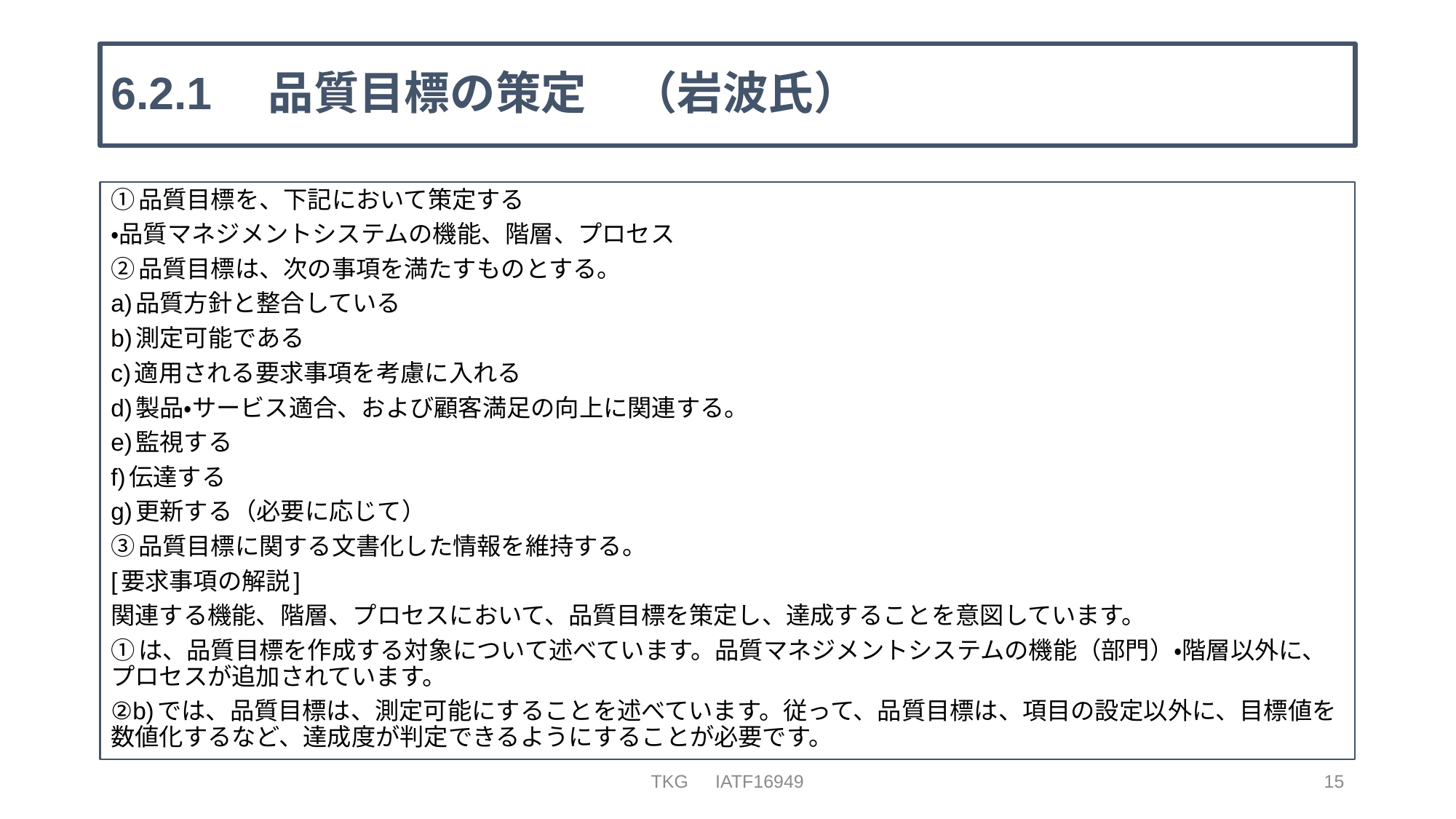

# 6.2.1　品質目標の策定　（岩波氏）
①品質目標を、下記において策定する
・品質マネジメントシステムの機能、階層、プロセス
②品質目標は、次の事項を満たすものとする。
a)品質方針と整合している
b)測定可能である
c)適用される要求事項を考慮に入れる
d)製品・サービス適合、および顧客満足の向上に関連する。
e)監視する
f)伝達する
g)更新する（必要に応じて）
③品質目標に関する文書化した情報を維持する。
[要求事項の解説]
関連する機能、階層、プロセスにおいて、品質目標を策定し、達成することを意図しています。
①は、品質目標を作成する対象について述べています。品質マネジメントシステムの機能（部門）・階層以外に、プロセスが追加されています。
②b)では、品質目標は、測定可能にすることを述べています。従って、品質目標は、項目の設定以外に、目標値を数値化するなど、達成度が判定できるようにすることが必要です。

TKG　IATF16949
15